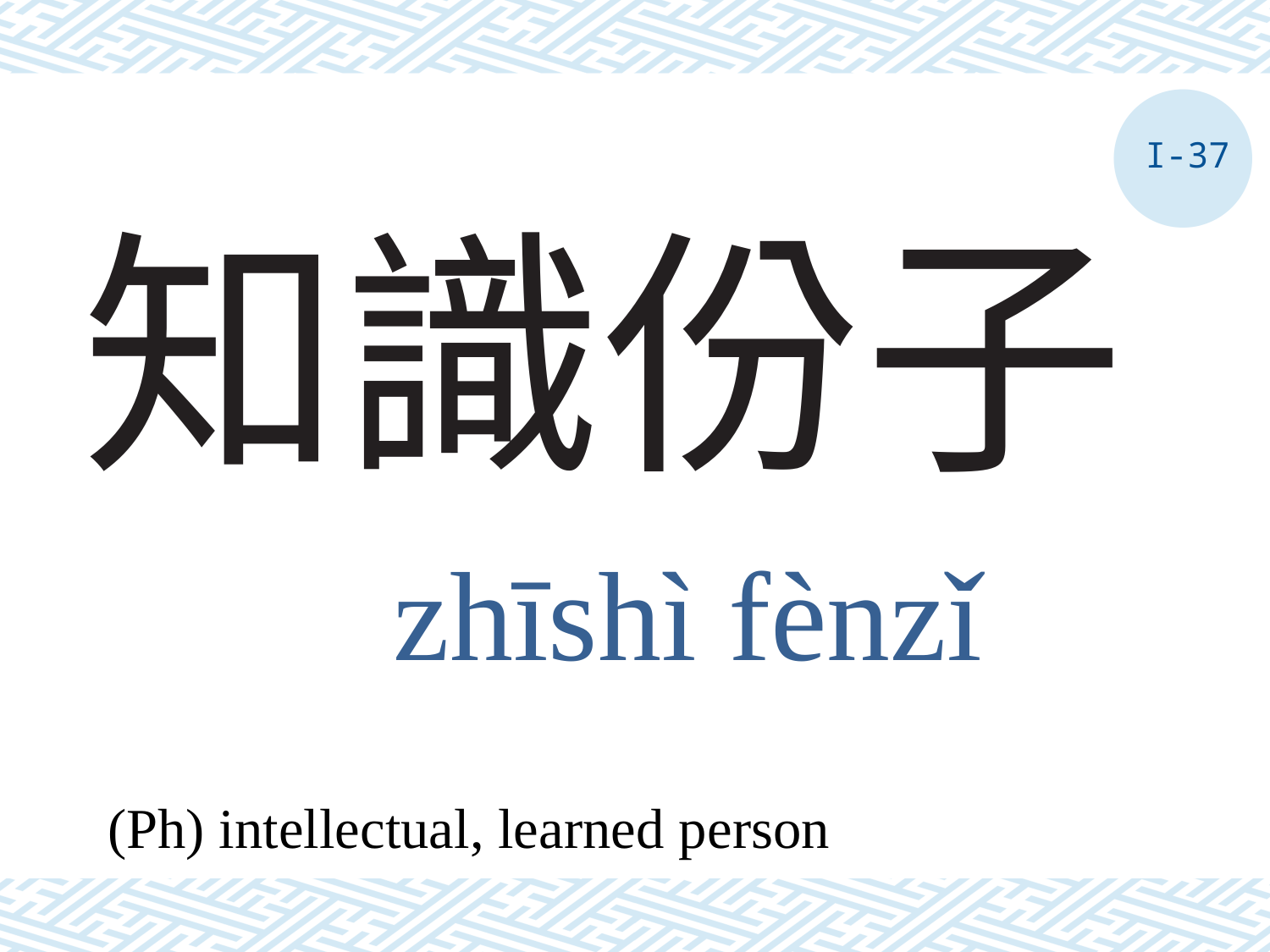

I-37

# 知識份子
zhīshì fènzǐ
(Ph) intellectual, learned person